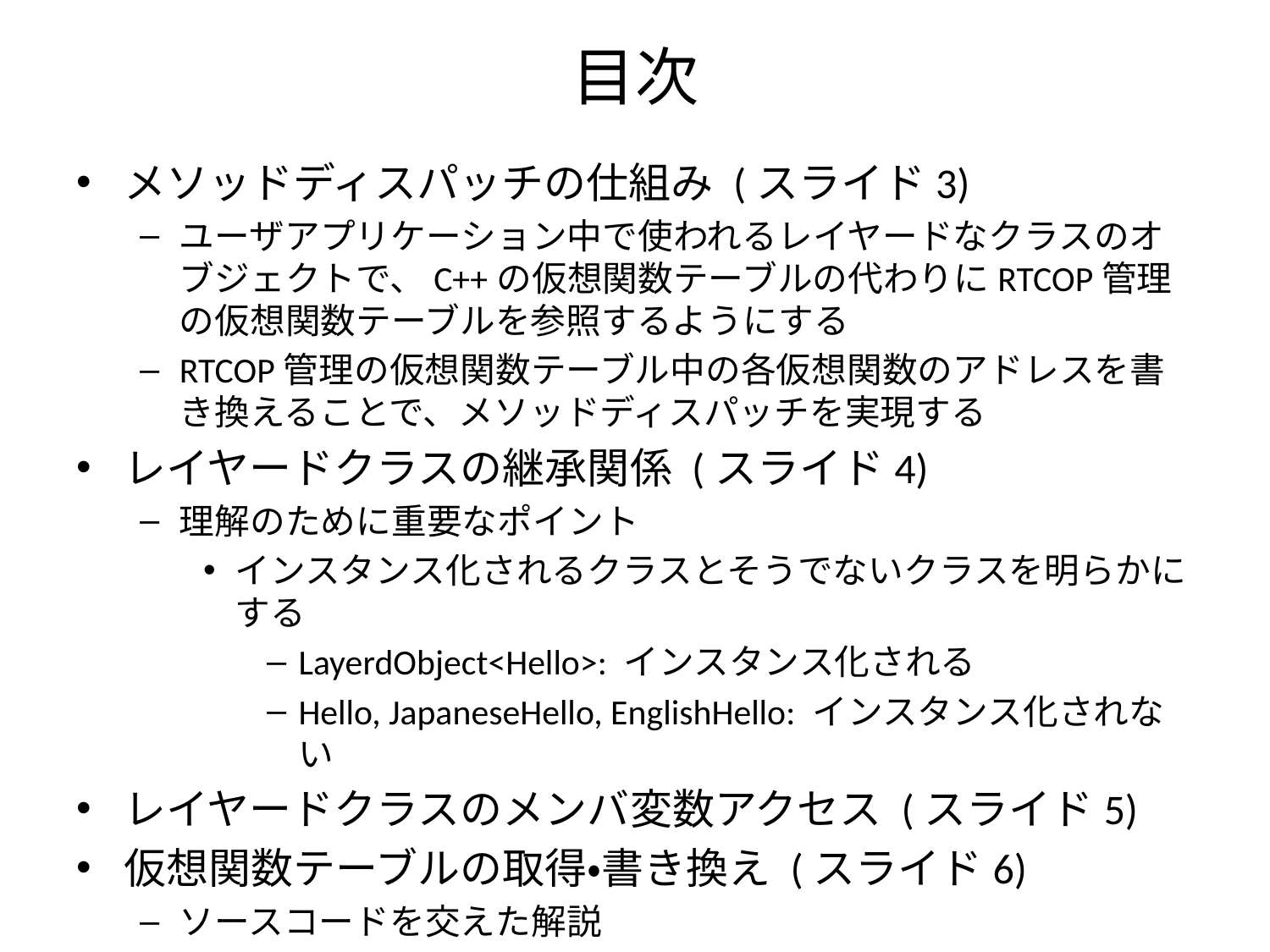

# 目次
メソッドディスパッチの仕組み (スライド3)
ユーザアプリケーション中で使われるレイヤードなクラスのオブジェクトで、C++の仮想関数テーブルの代わりにRTCOP管理の仮想関数テーブルを参照するようにする
RTCOP管理の仮想関数テーブル中の各仮想関数のアドレスを書き換えることで、メソッドディスパッチを実現する
レイヤードクラスの継承関係 (スライド4)
理解のために重要なポイント
インスタンス化されるクラスとそうでないクラスを明らかにする
LayerdObject<Hello>: インスタンス化される
Hello, JapaneseHello, EnglishHello: インスタンス化されない
レイヤードクラスのメンバ変数アクセス (スライド5)
仮想関数テーブルの取得・書き換え (スライド6)
ソースコードを交えた解説